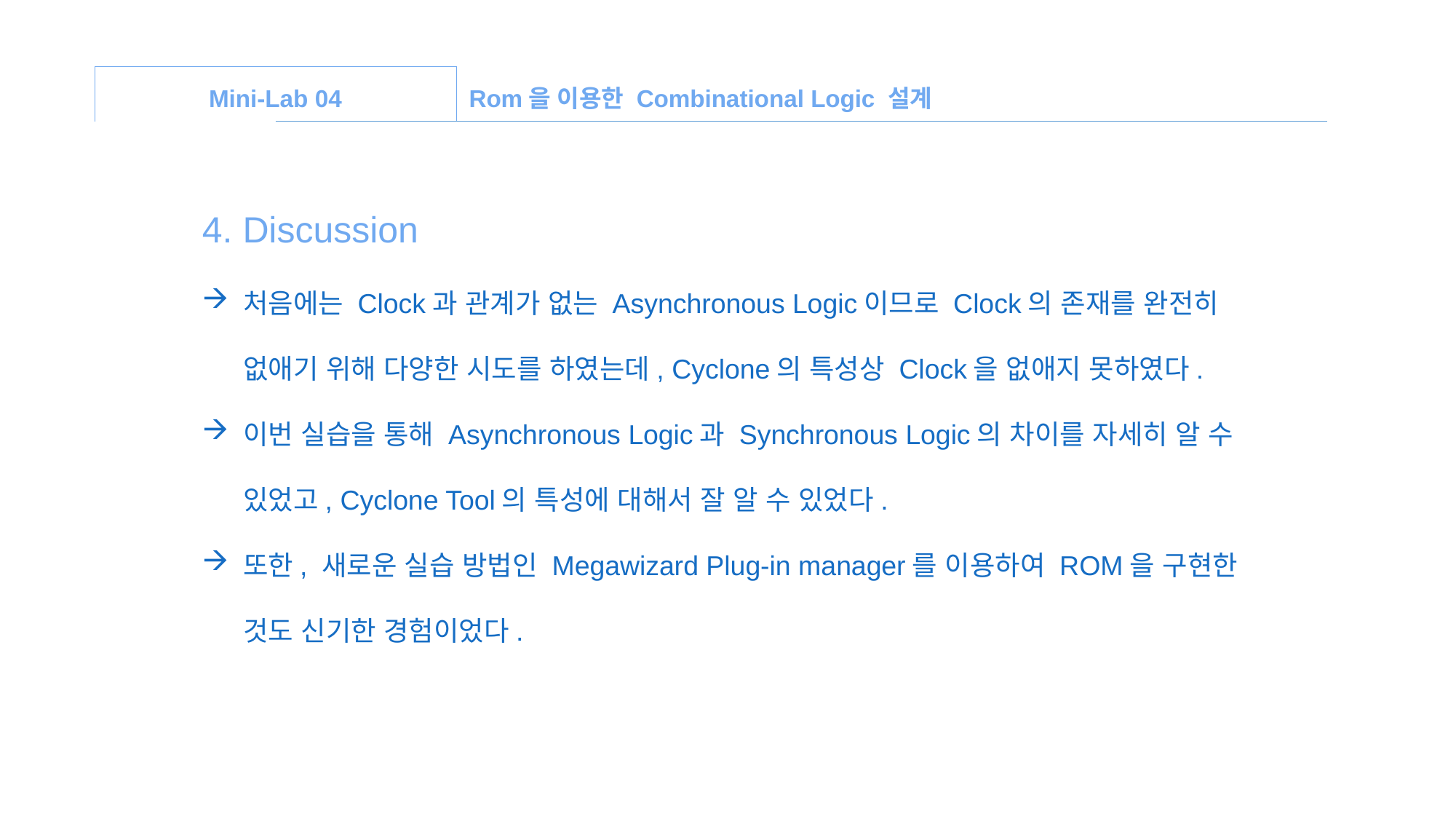

Mini-Lab 04
Rom을 이용한 Combinational Logic 설계
4. Discussion
처음에는 Clock과 관계가 없는 Asynchronous Logic이므로 Clock의 존재를 완전히 없애기 위해 다양한 시도를 하였는데, Cyclone의 특성상 Clock을 없애지 못하였다.
이번 실습을 통해 Asynchronous Logic과 Synchronous Logic의 차이를 자세히 알 수 있었고, Cyclone Tool의 특성에 대해서 잘 알 수 있었다.
또한, 새로운 실습 방법인 Megawizard Plug-in manager를 이용하여 ROM을 구현한 것도 신기한 경험이었다.